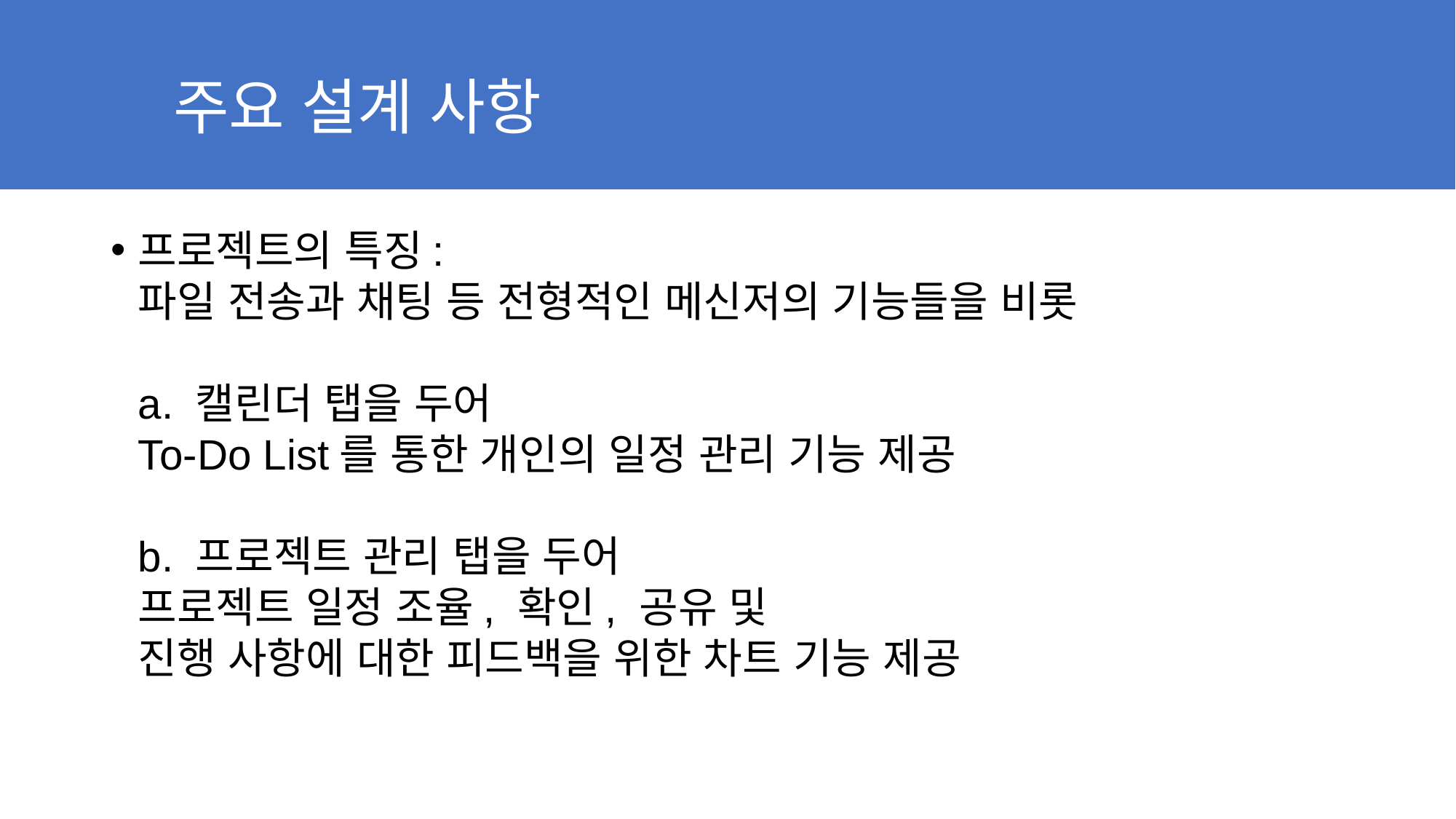

# 주요 설계 사항
프로젝트의 특징:
파일 전송과 채팅 등 전형적인 메신저의 기능들을 비롯
a. 캘린더 탭을 두어
To-Do List를 통한 개인의 일정 관리 기능 제공
b. 프로젝트 관리 탭을 두어
프로젝트 일정 조율, 확인, 공유 및
진행 사항에 대한 피드백을 위한 차트 기능 제공